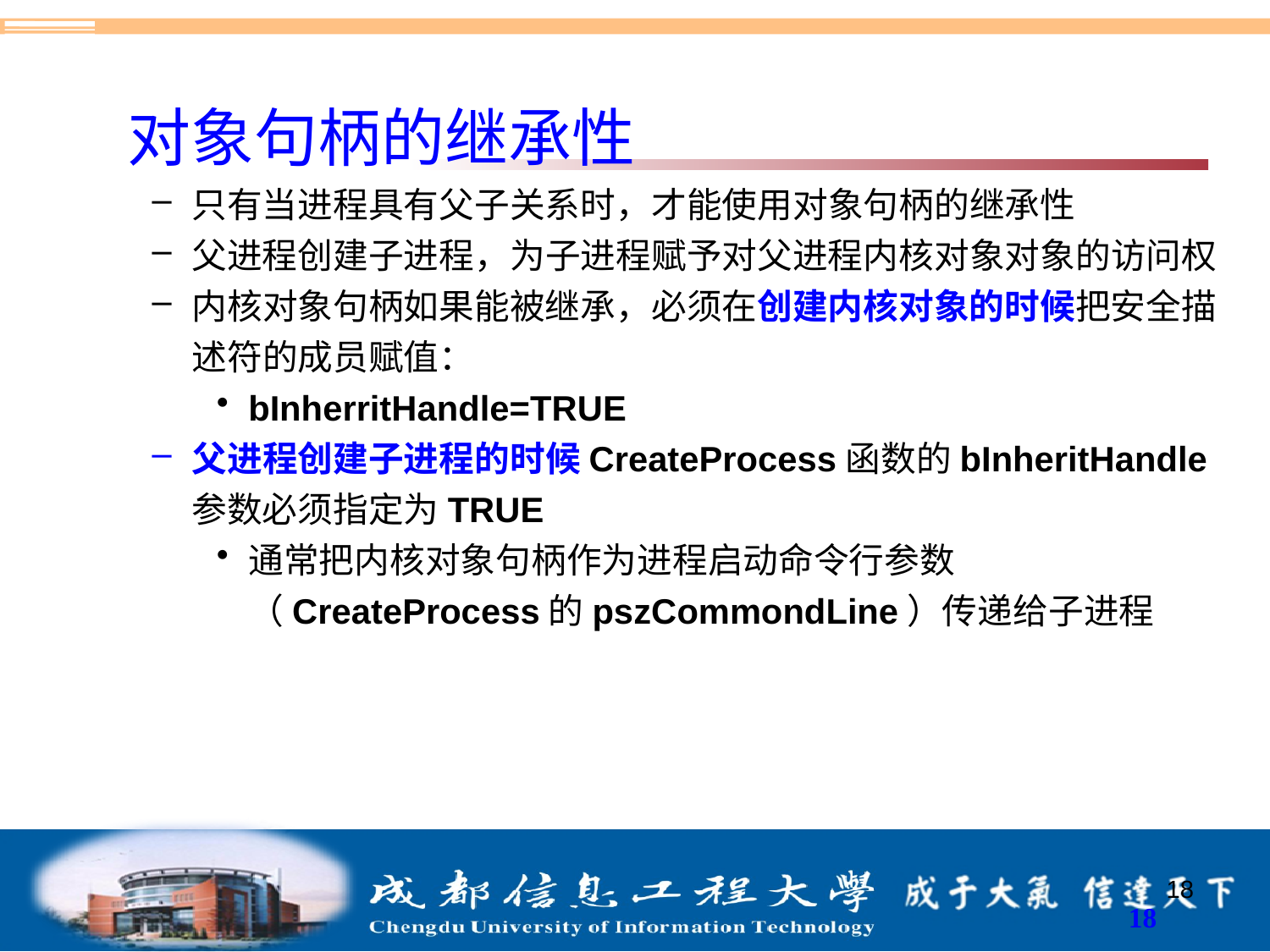

对象句柄的继承性
只有当进程具有父子关系时，才能使用对象句柄的继承性
父进程创建子进程，为子进程赋予对父进程内核对象对象的访问权
内核对象句柄如果能被继承，必须在创建内核对象的时候把安全描述符的成员赋值：
bInherritHandle=TRUE
父进程创建子进程的时候CreateProcess函数的bInheritHandle参数必须指定为TRUE
通常把内核对象句柄作为进程启动命令行参数（CreateProcess的pszCommondLine）传递给子进程